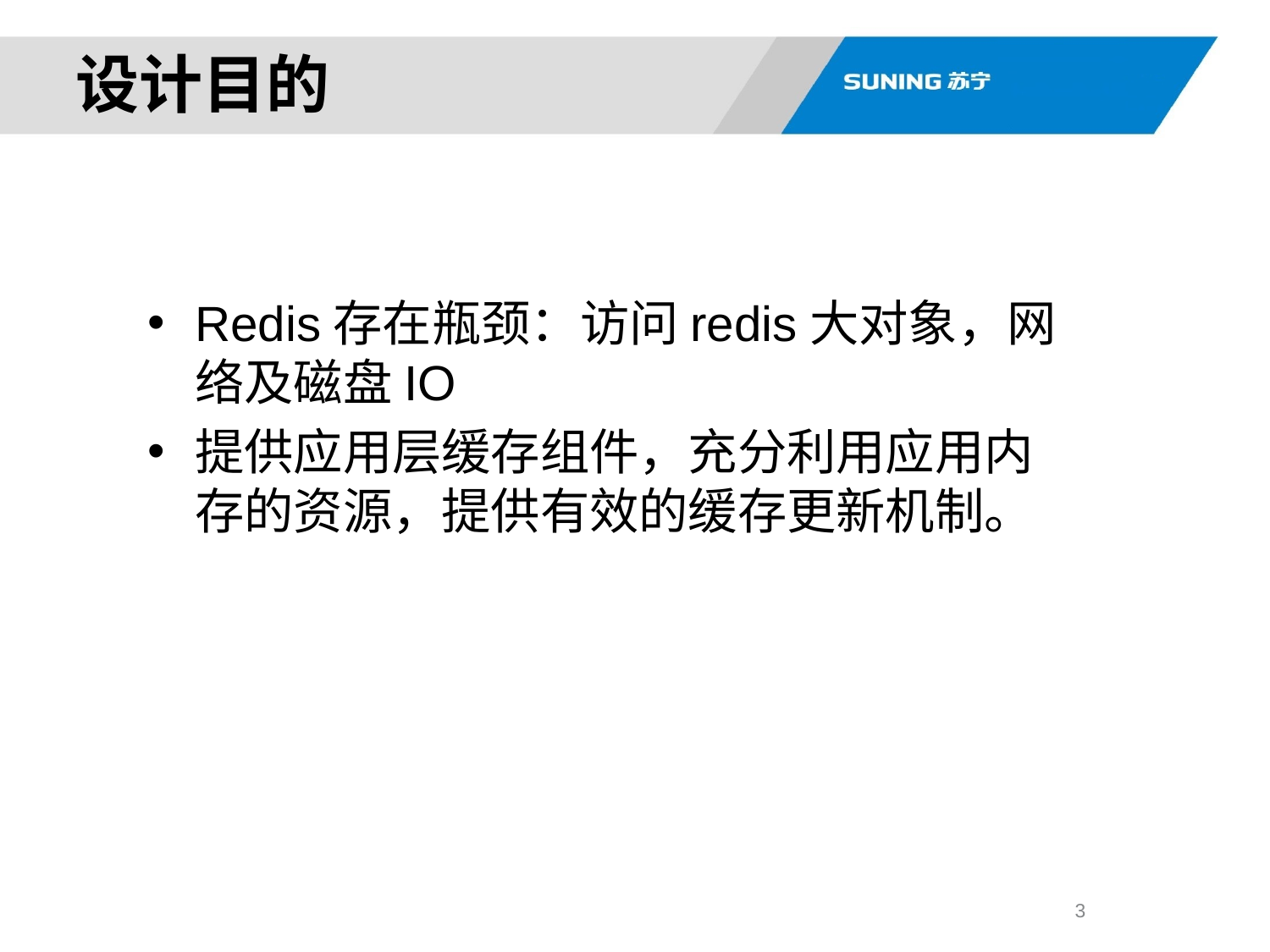

# 设计目的
Redis存在瓶颈：访问redis大对象，网络及磁盘IO
提供应用层缓存组件，充分利用应用内存的资源，提供有效的缓存更新机制。